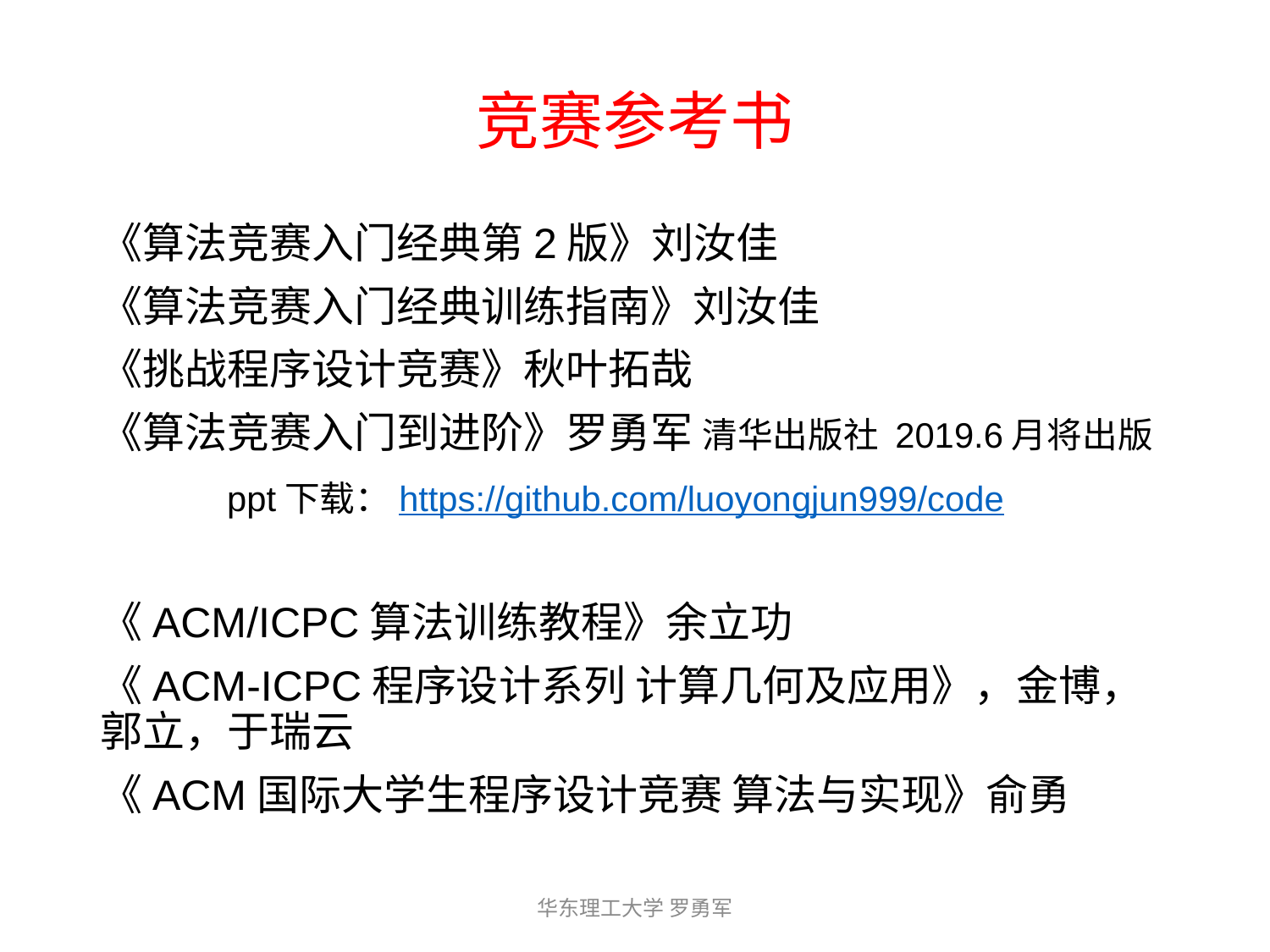

# 竞赛参考书
《算法竞赛入门经典第2版》刘汝佳
《算法竞赛入门经典训练指南》刘汝佳
《挑战程序设计竞赛》秋叶拓哉
《算法竞赛入门到进阶》罗勇军 清华出版社 2019.6月将出版
	ppt下载：https://github.com/luoyongjun999/code

《ACM/ICPC算法训练教程》余立功
《ACM-ICPC程序设计系列 计算几何及应用》，金博，郭立，于瑞云
《ACM国际大学生程序设计竞赛 算法与实现》俞勇
华东理工大学 罗勇军